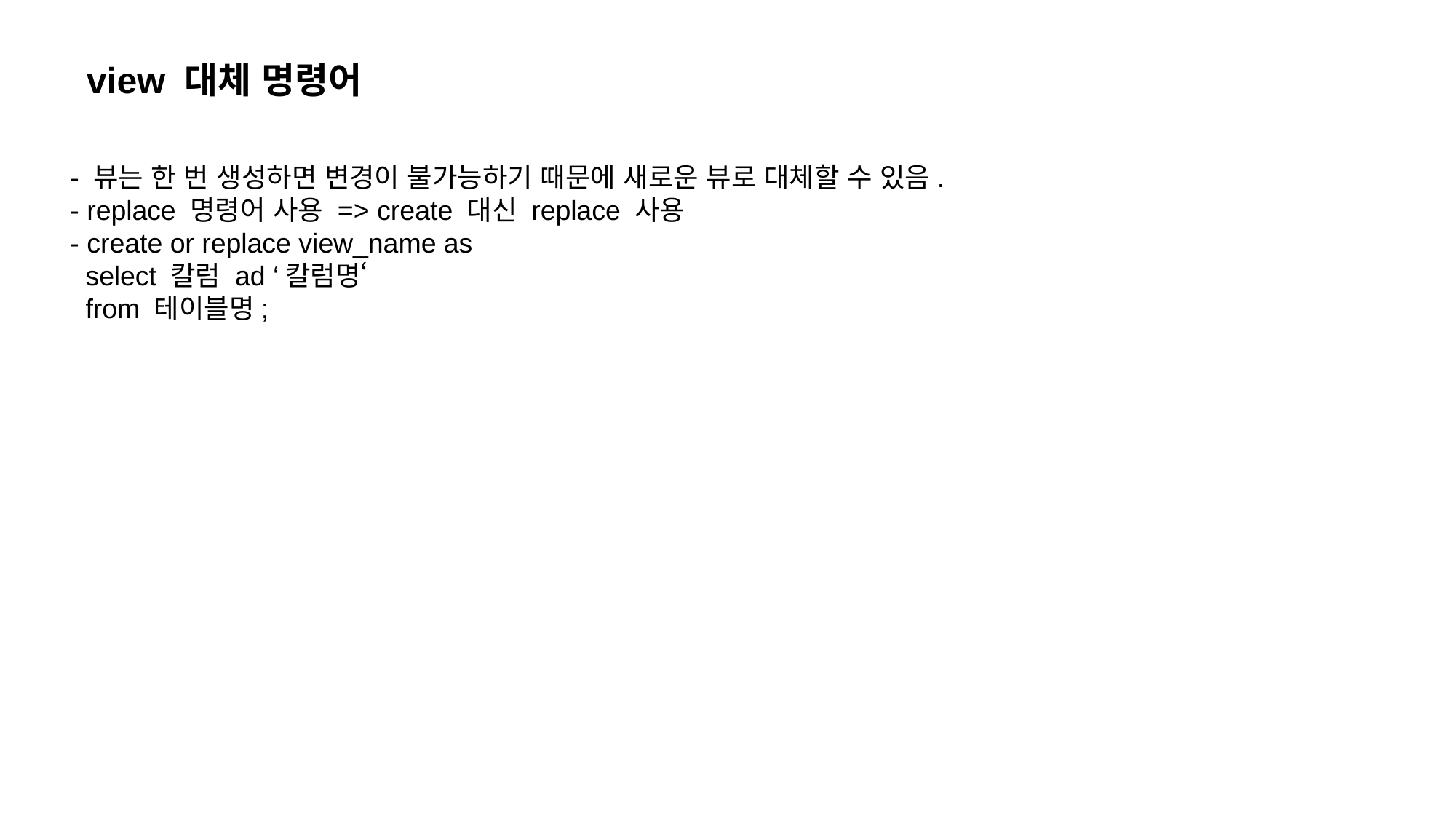

view 대체 명령어
- 뷰는 한 번 생성하면 변경이 불가능하기 때문에 새로운 뷰로 대체할 수 있음.
- replace 명령어 사용 => create 대신 replace 사용
- create or replace view_name as
  select 칼럼 ad ‘칼럼명‘
  from 테이블명;